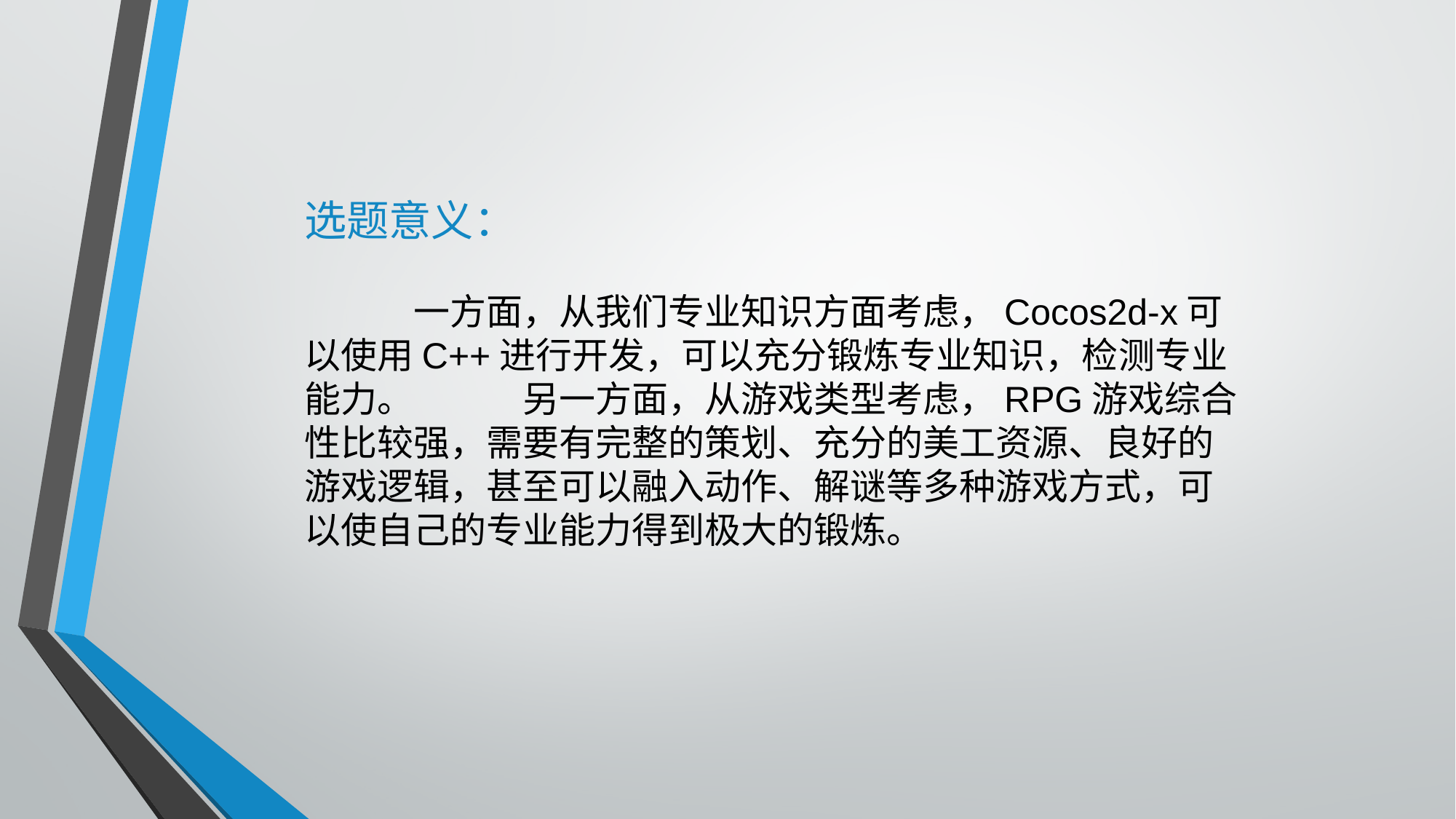

选题意义：

	一方面，从我们专业知识方面考虑，Cocos2d-x可以使用C++进行开发，可以充分锻炼专业知识，检测专业能力。	另一方面，从游戏类型考虑，RPG游戏综合性比较强，需要有完整的策划、充分的美工资源、良好的游戏逻辑，甚至可以融入动作、解谜等多种游戏方式，可以使自己的专业能力得到极大的锻炼。